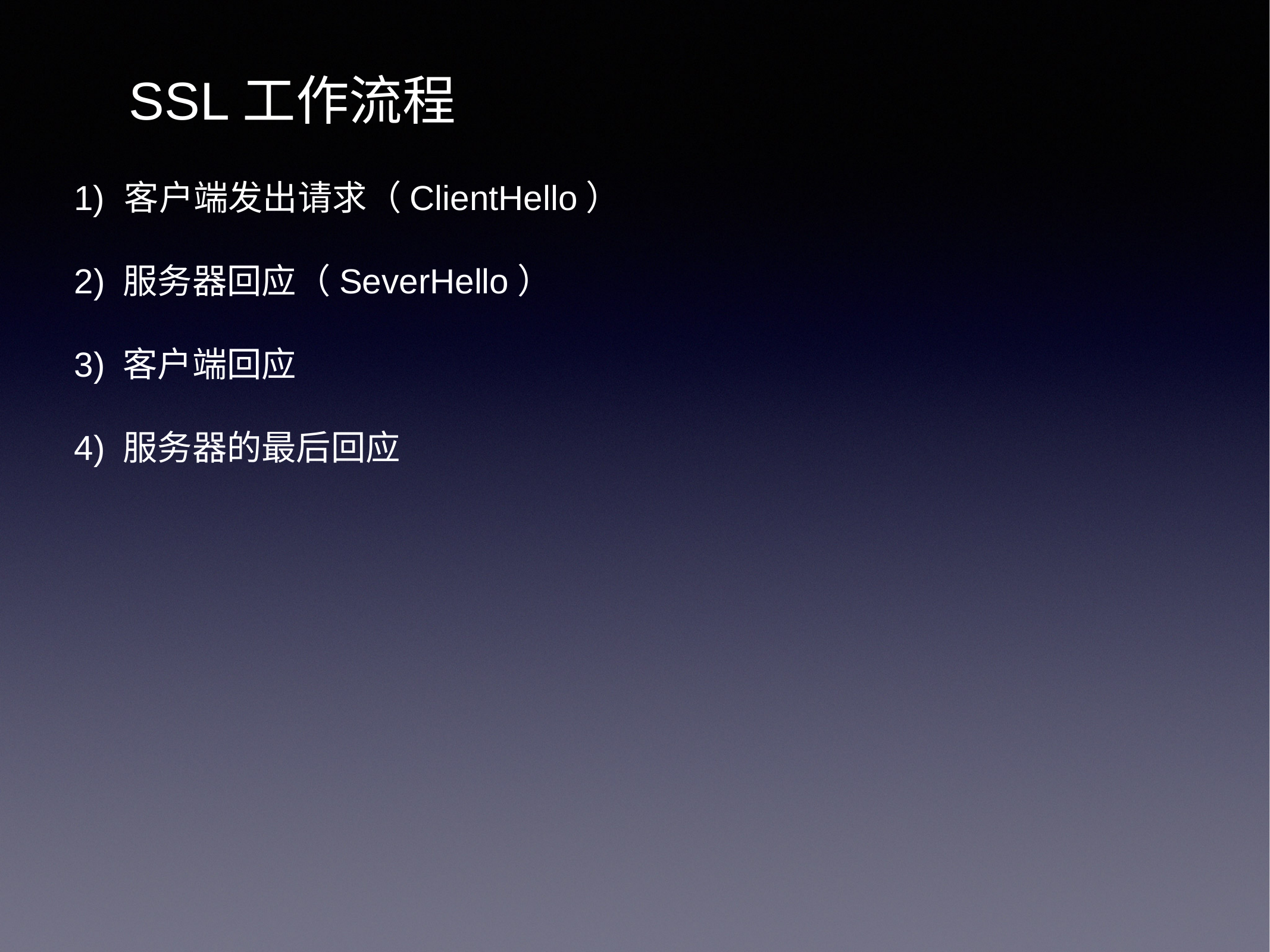

# SSL工作流程
客户端发出请求（ClientHello）

2) 服务器回应（SeverHello）

3) 客户端回应

4) 服务器的最后回应